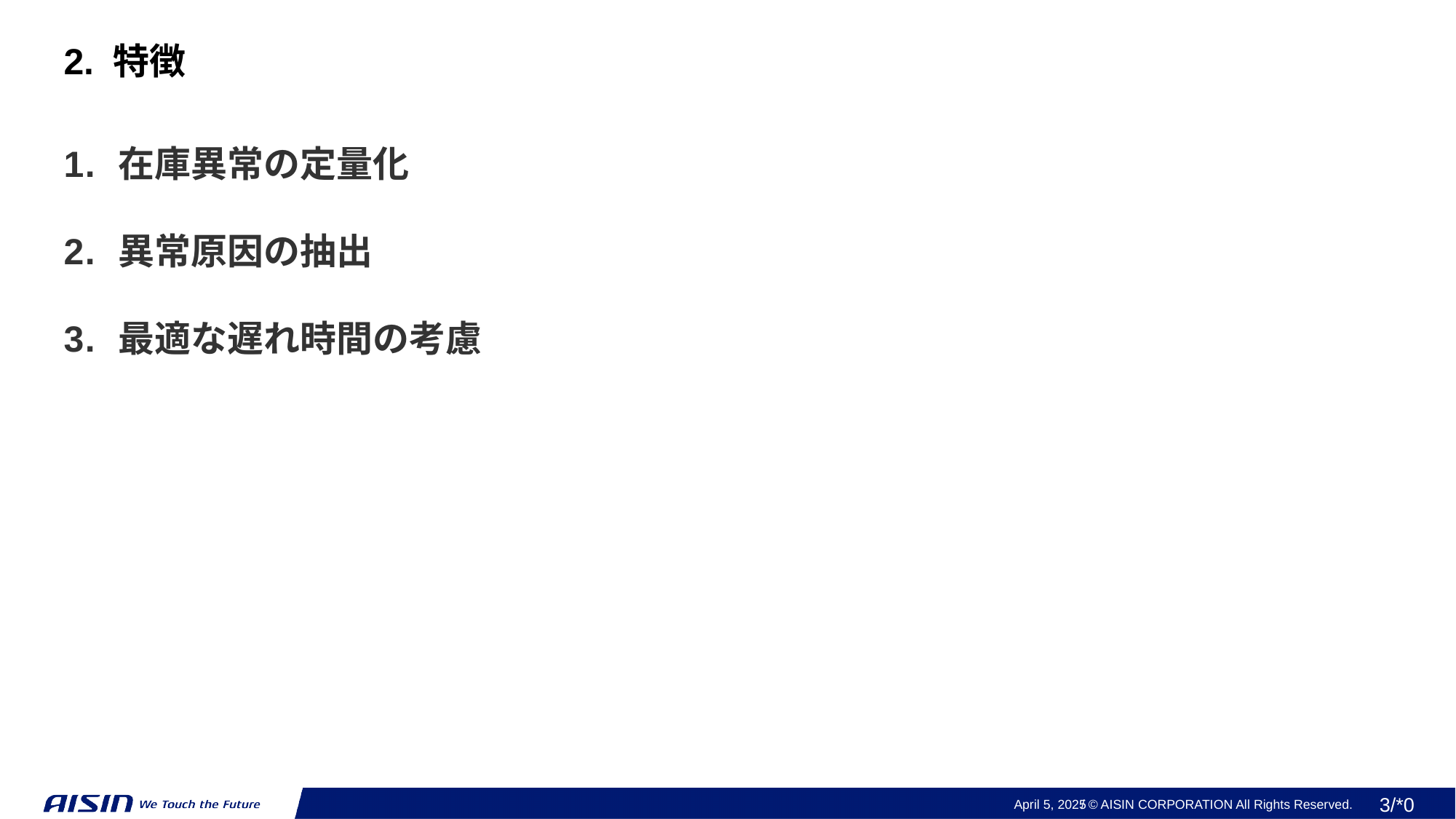

2. 特徴
在庫異常の定量化
異常原因の抽出
最適な遅れ時間の考慮
April 5, 2025